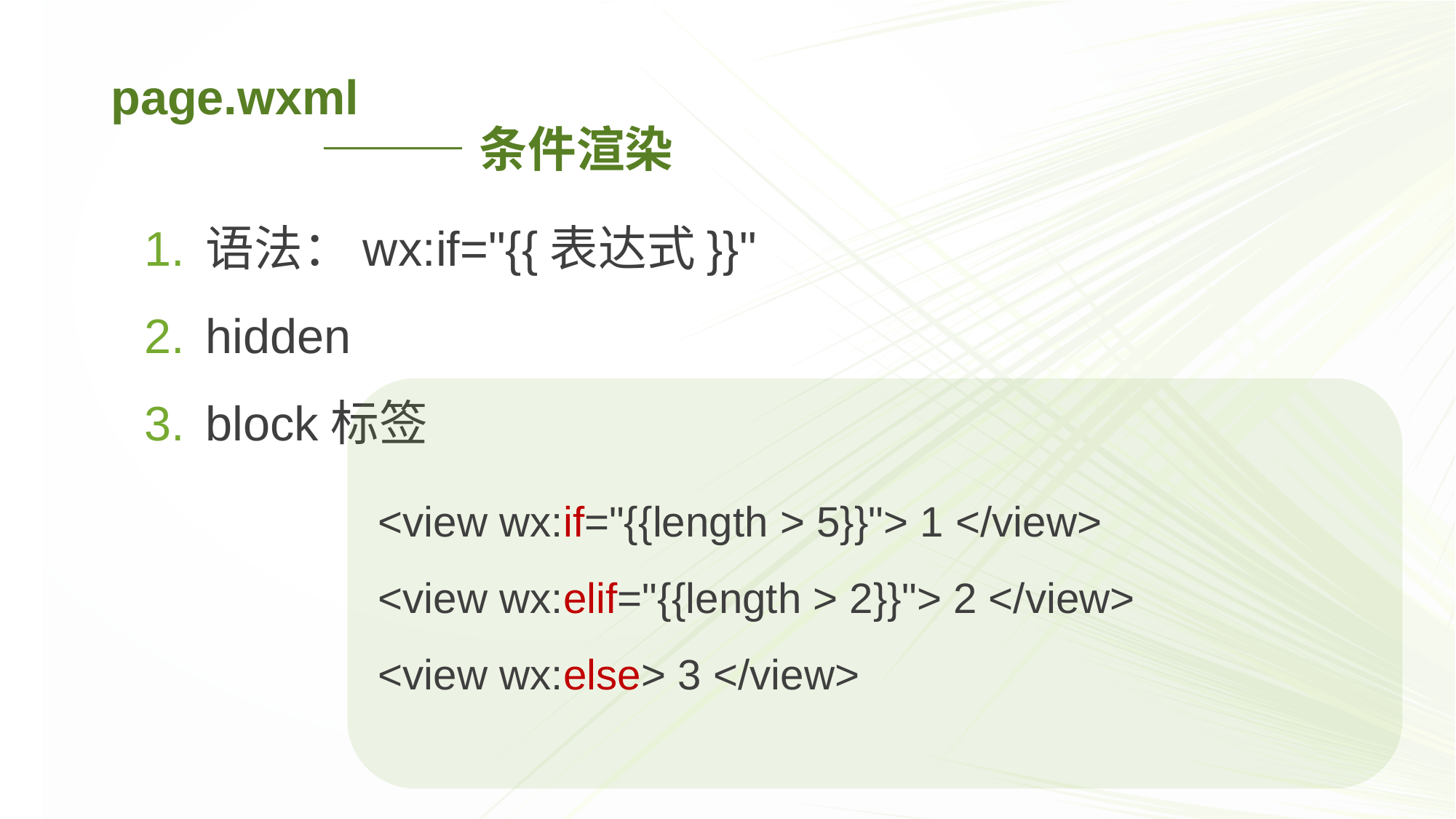

page.wxml
                   ———条件渲染
语法：wx:if="{{表达式}}"
hidden
block标签

<view wx:if="{{length > 5}}"> 1 </view>
<view wx:elif="{{length > 2}}"> 2 </view>
<view wx:else> 3 </view>